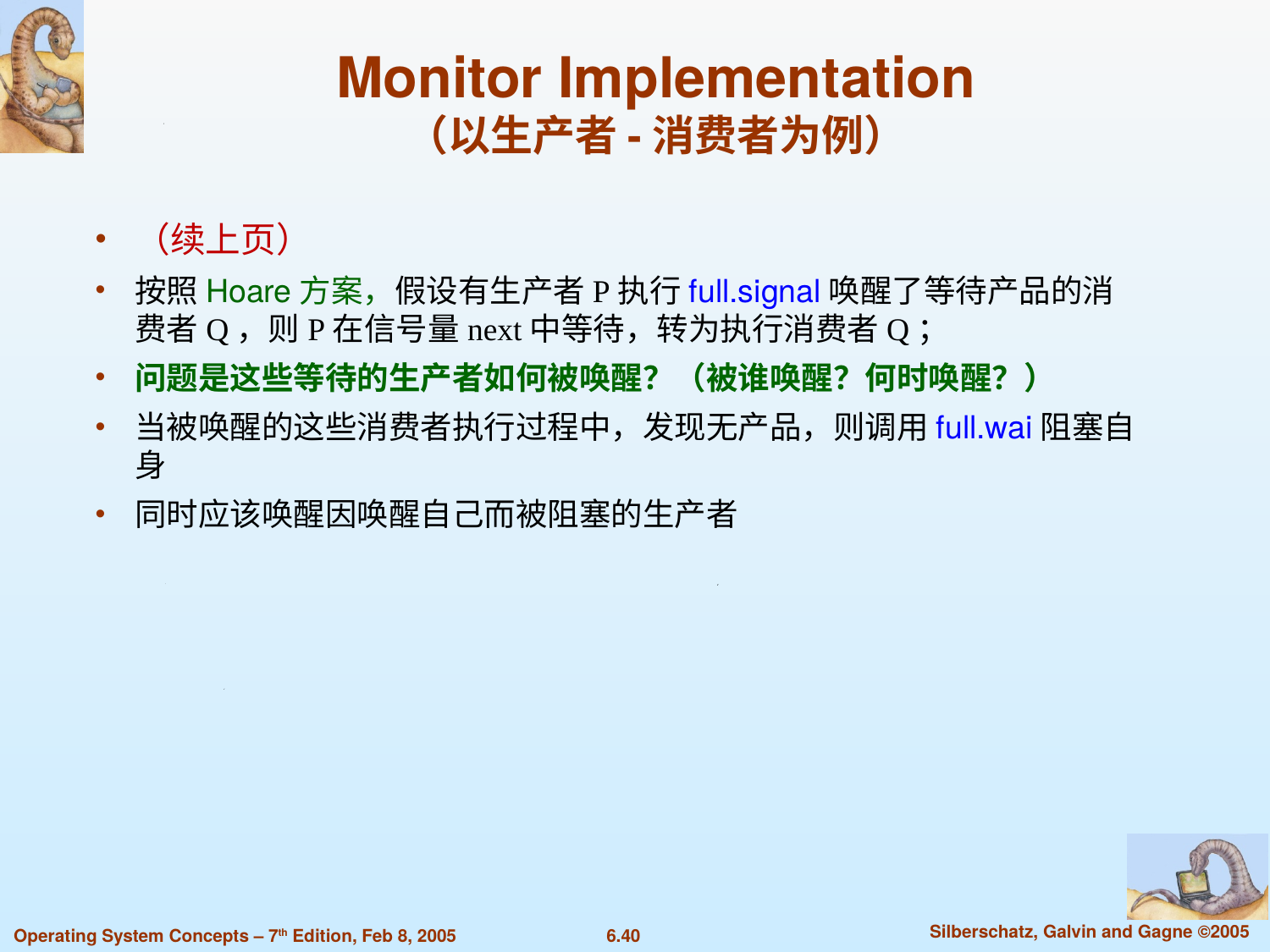

Monitor Implementation
（以生产者-消费者为例）
（续上页）
按照Hoare方案，假设有生产者P执行full.signal唤醒了等待产品的消费者Q，则P在信号量next中等待，转为执行消费者Q；
问题是这些等待的生产者如何被唤醒？（被谁唤醒？何时唤醒？）
当被唤醒的这些消费者执行过程中，发现无产品，则调用full.wai阻塞自身
同时应该唤醒因唤醒自己而被阻塞的生产者